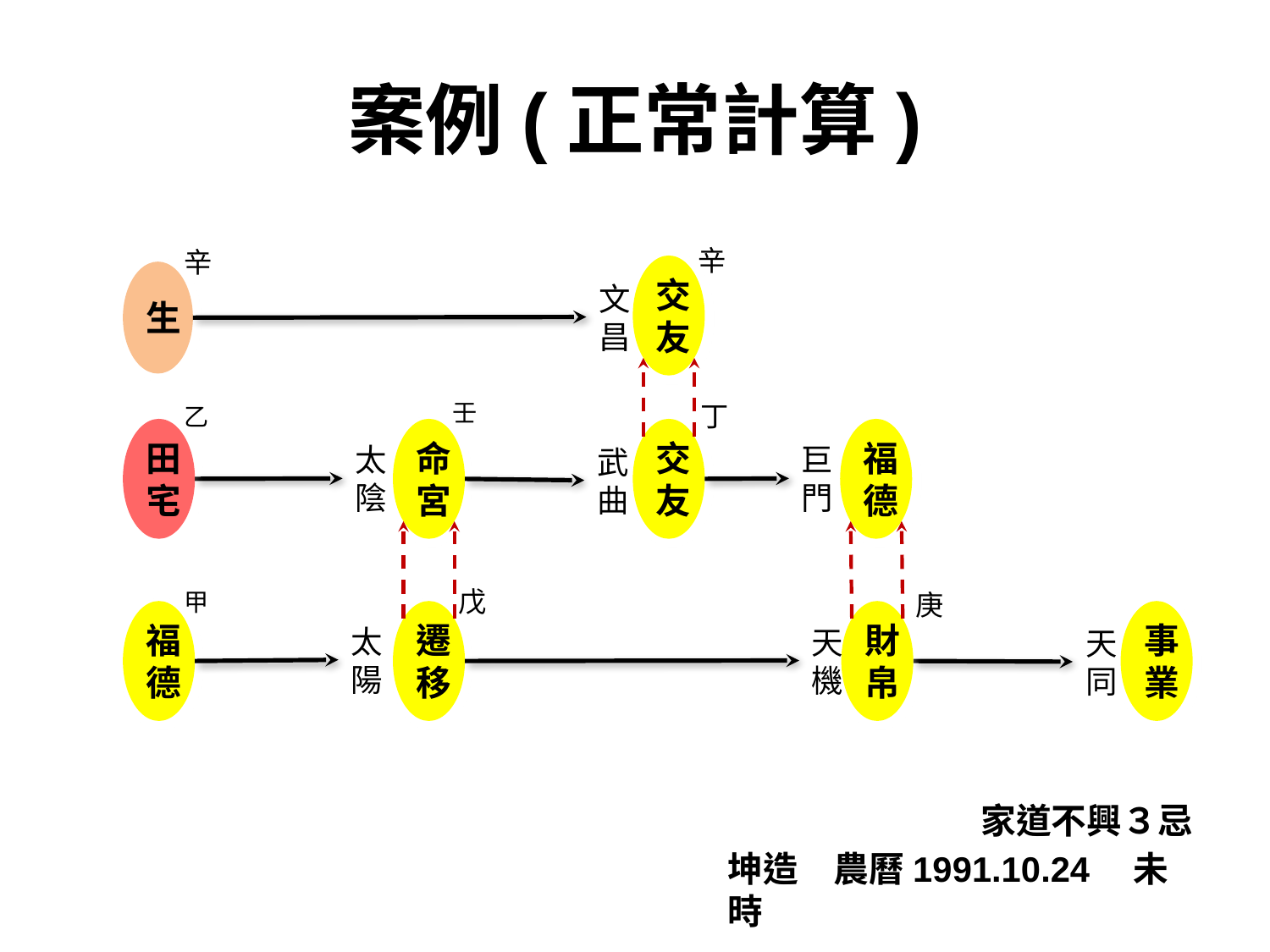

# 案例(正常計算)
辛
辛
交友
生
文昌
壬
丁
乙
田
宅
命宮
交友
福德
太陰
巨門
武曲
武曲
戊
甲
庚
福德
遷移
財帛
事業
太陽
天機
天同
家道不興３忌
坤造　農曆1991.10.24　未時